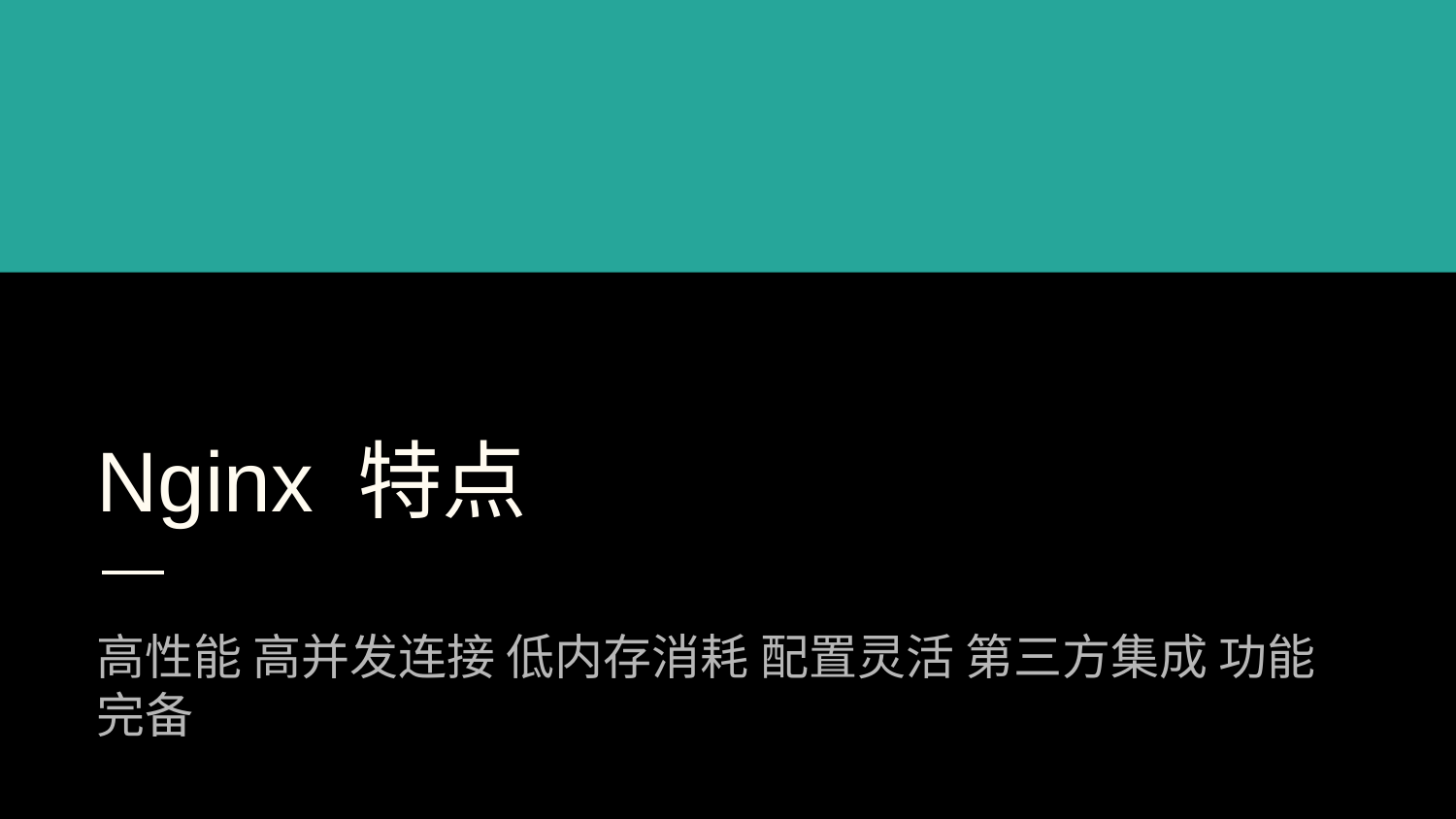

# Nginx 特点
高性能 高并发连接 低内存消耗 配置灵活 第三方集成 功能完备